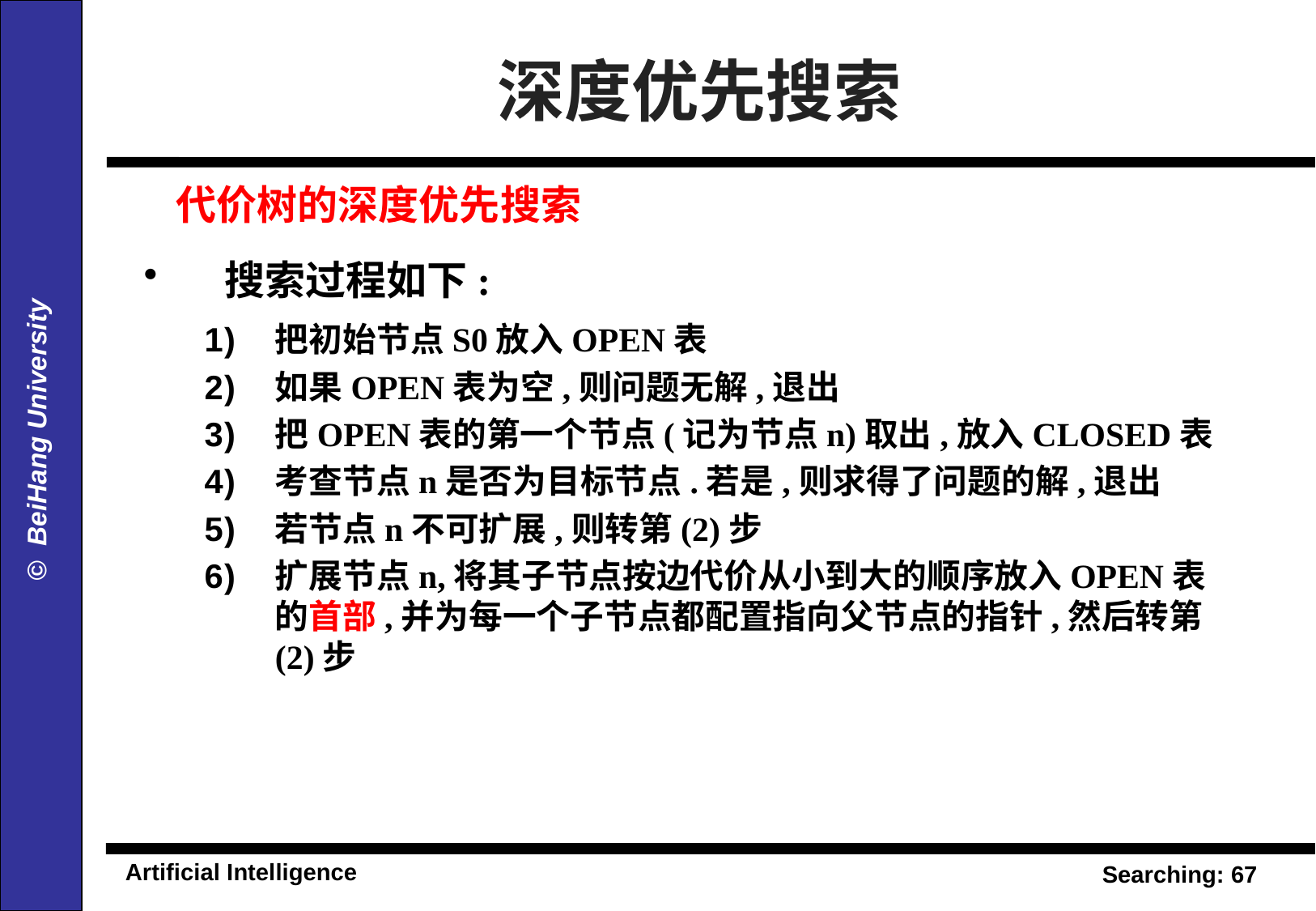

深度优先搜索
代价树的深度优先搜索
搜索过程如下:
把初始节点S0放入OPEN表
如果OPEN表为空,则问题无解,退出
把OPEN表的第一个节点(记为节点n)取出,放入CLOSED表
考查节点n是否为目标节点.若是,则求得了问题的解,退出
若节点n不可扩展,则转第(2)步
扩展节点n,将其子节点按边代价从小到大的顺序放入OPEN表的首部,并为每一个子节点都配置指向父节点的指针,然后转第(2)步